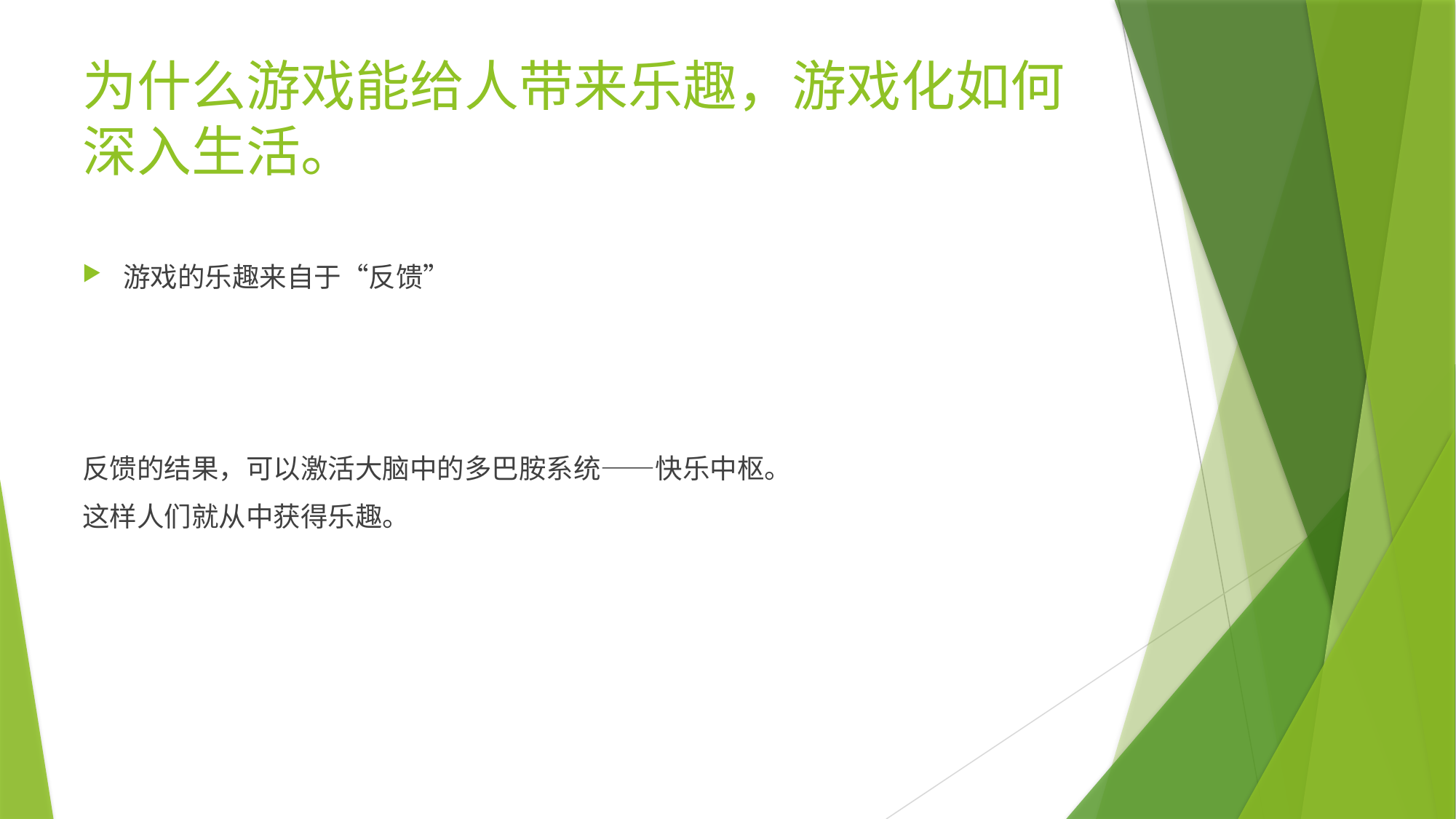

# 为什么游戏能给人带来乐趣，游戏化如何深入生活。
游戏的乐趣来自于“反馈”

反馈的结果，可以激活大脑中的多巴胺系统——快乐中枢。
这样人们就从中获得乐趣。